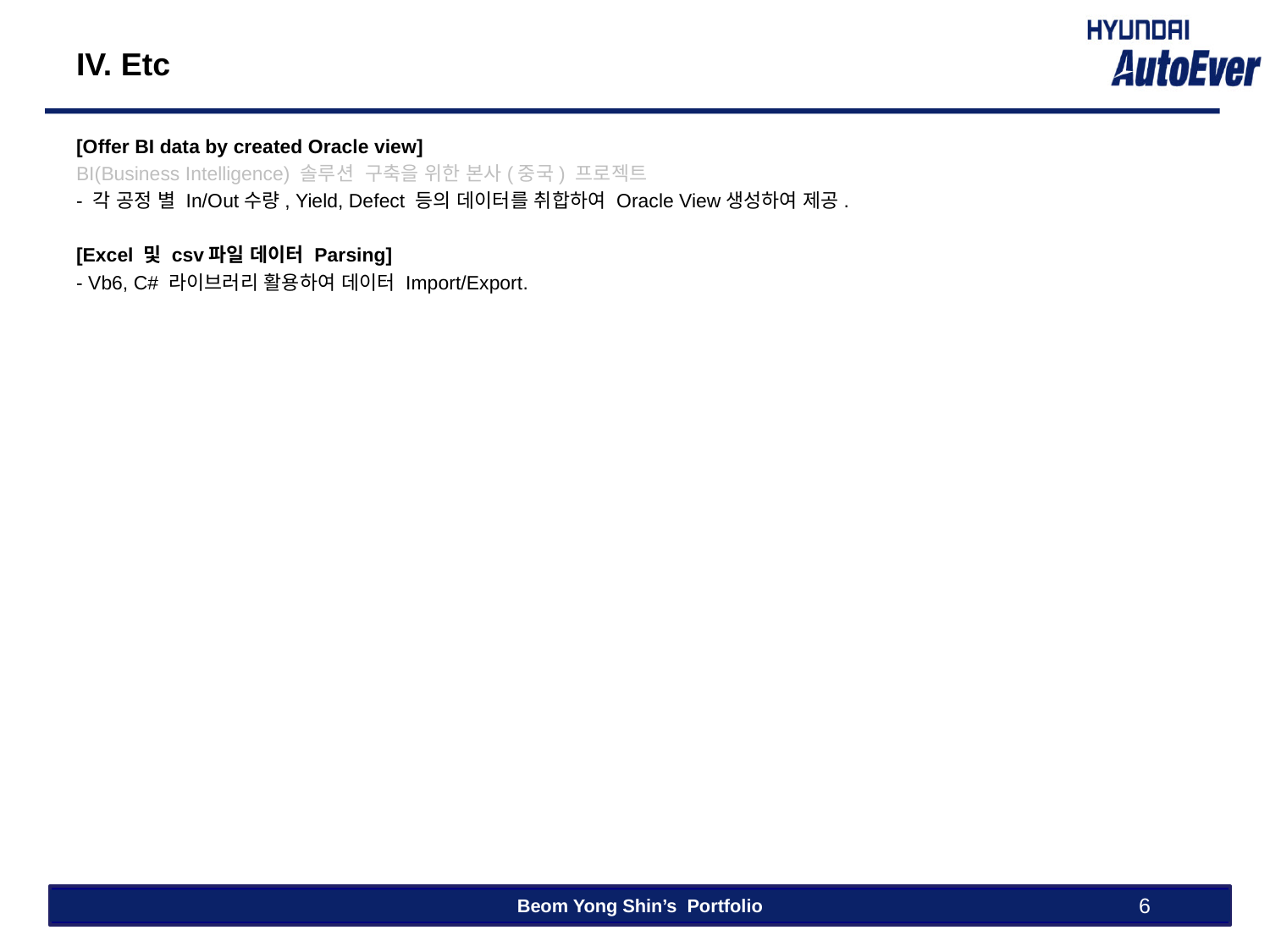

# IV. Etc
[Offer BI data by created Oracle view]
BI(Business Intelligence) 솔루션  구축을 위한 본사(중국) 프로젝트
- 각 공정 별 In/Out수량, Yield, Defect 등의 데이터를 취합하여 Oracle View생성하여 제공.

[Excel 및 csv파일 데이터 Parsing]
- Vb6, C# 라이브러리 활용하여 데이터 Import/Export.